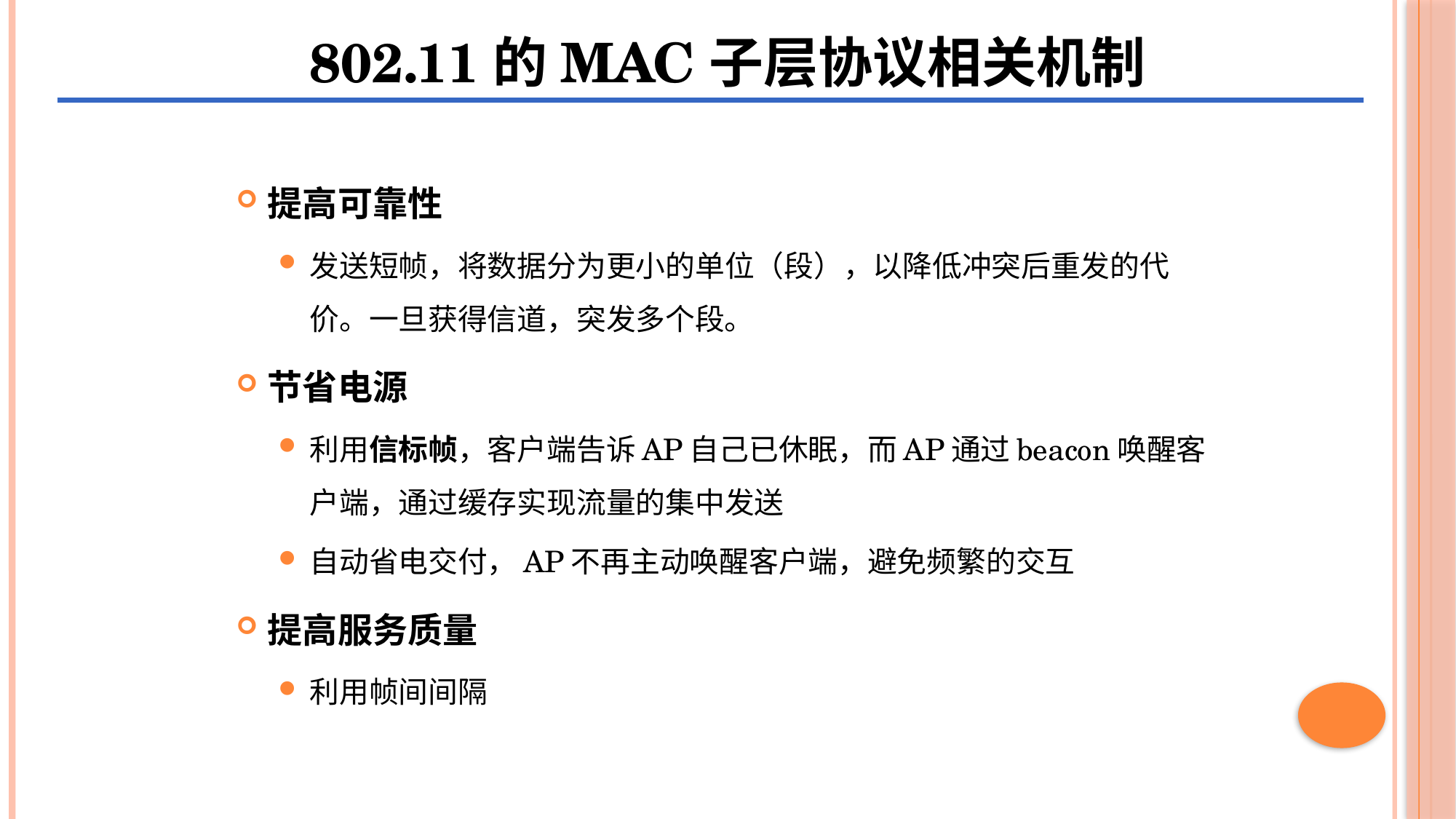

802.11的MAC子层协议相关机制
二、CSMA/CA协议
提高可靠性
发送短帧，将数据分为更小的单位（段），以降低冲突后重发的代价。一旦获得信道，突发多个段。
节省电源
利用信标帧，客户端告诉AP自己已休眠，而AP通过beacon唤醒客户端，通过缓存实现流量的集中发送
自动省电交付，AP不再主动唤醒客户端，避免频繁的交互
提高服务质量
利用帧间间隔